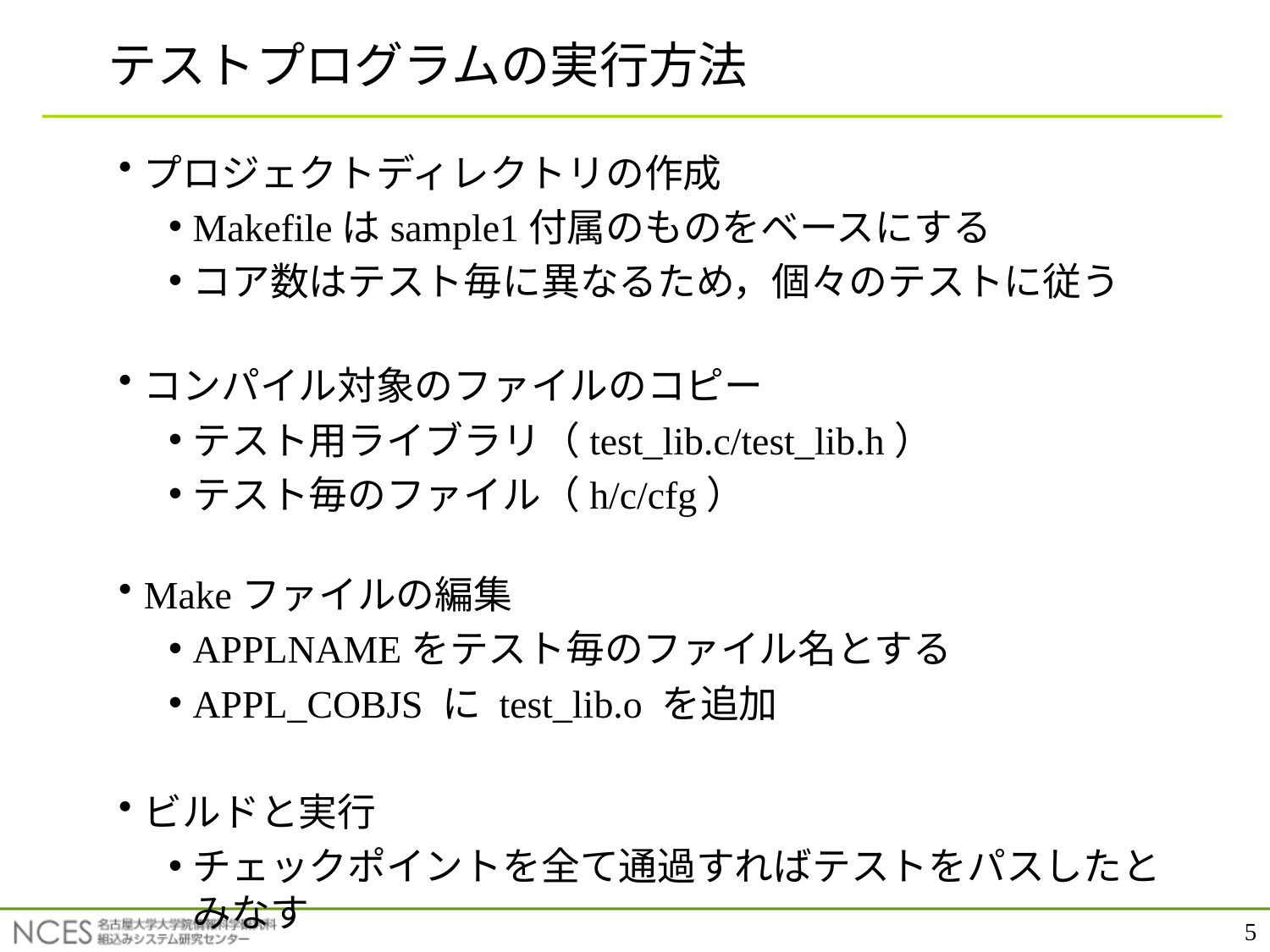

# テストプログラムの実行方法
プロジェクトディレクトリの作成
Makefileはsample1付属のものをベースにする
コア数はテスト毎に異なるため，個々のテストに従う

コンパイル対象のファイルのコピー
テスト用ライブラリ（test_lib.c/test_lib.h）
テスト毎のファイル（h/c/cfg）

Makeファイルの編集
APPLNAMEをテスト毎のファイル名とする
APPL_COBJS に test_lib.o を追加

ビルドと実行
チェックポイントを全て通過すればテストをパスしたとみなす
5